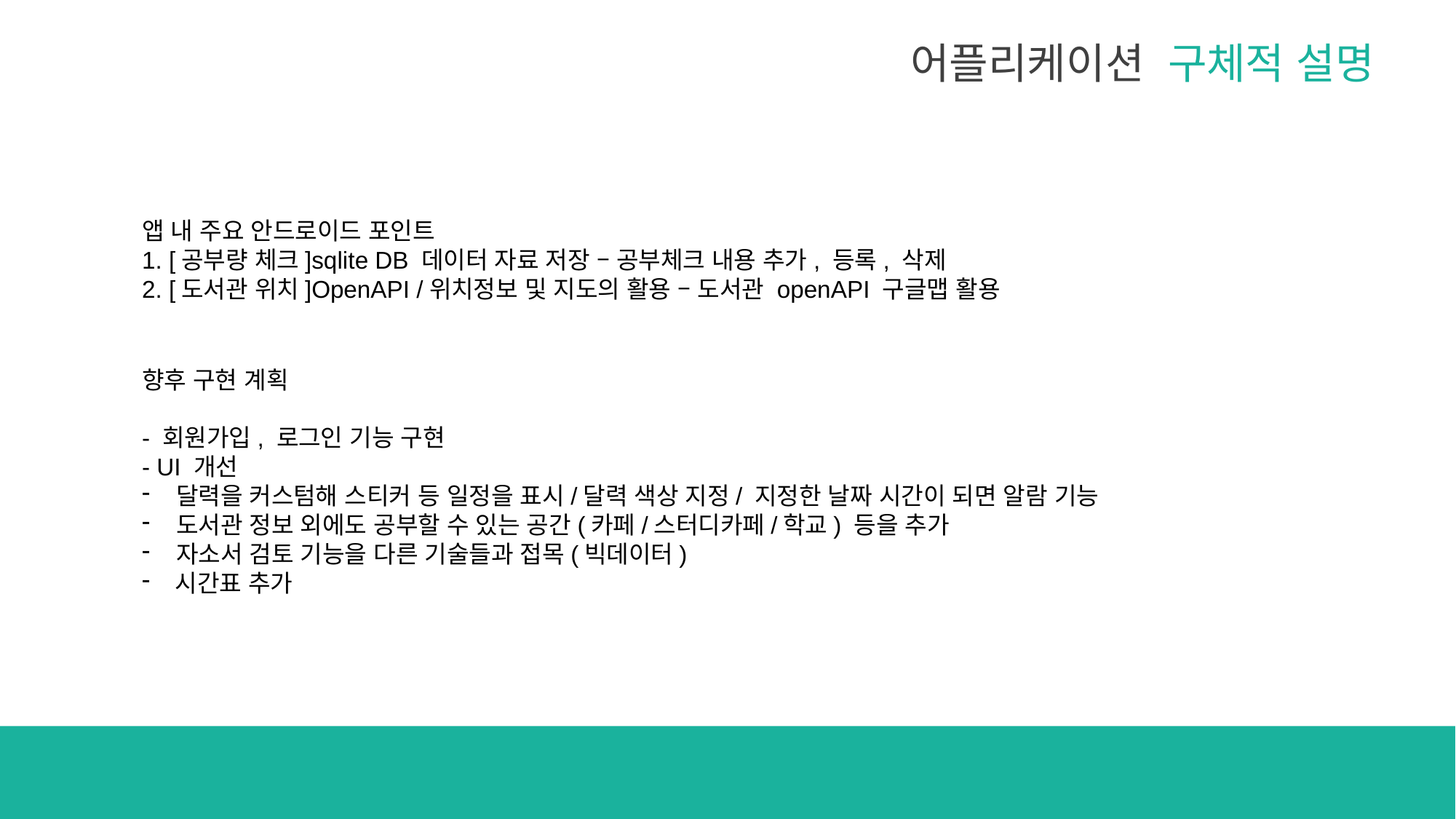

어플리케이션  구체적 설명
앱 내 주요 안드로이드 포인트
1. [공부량 체크]sqlite DB 데이터 자료 저장 – 공부체크 내용 추가, 등록, 삭제
2. [도서관 위치]OpenAPI /위치정보 및 지도의 활용 – 도서관 openAPI 구글맵 활용

향후 구현 계획

- 회원가입, 로그인 기능 구현
- UI 개선
달력을 커스텀해 스티커 등 일정을 표시/달력 색상 지정/ 지정한 날짜 시간이 되면 알람 기능
도서관 정보 외에도 공부할 수 있는 공간(카페/스터디카페/학교) 등을 추가
자소서 검토 기능을 다른 기술들과 접목(빅데이터)
 시간표 추가